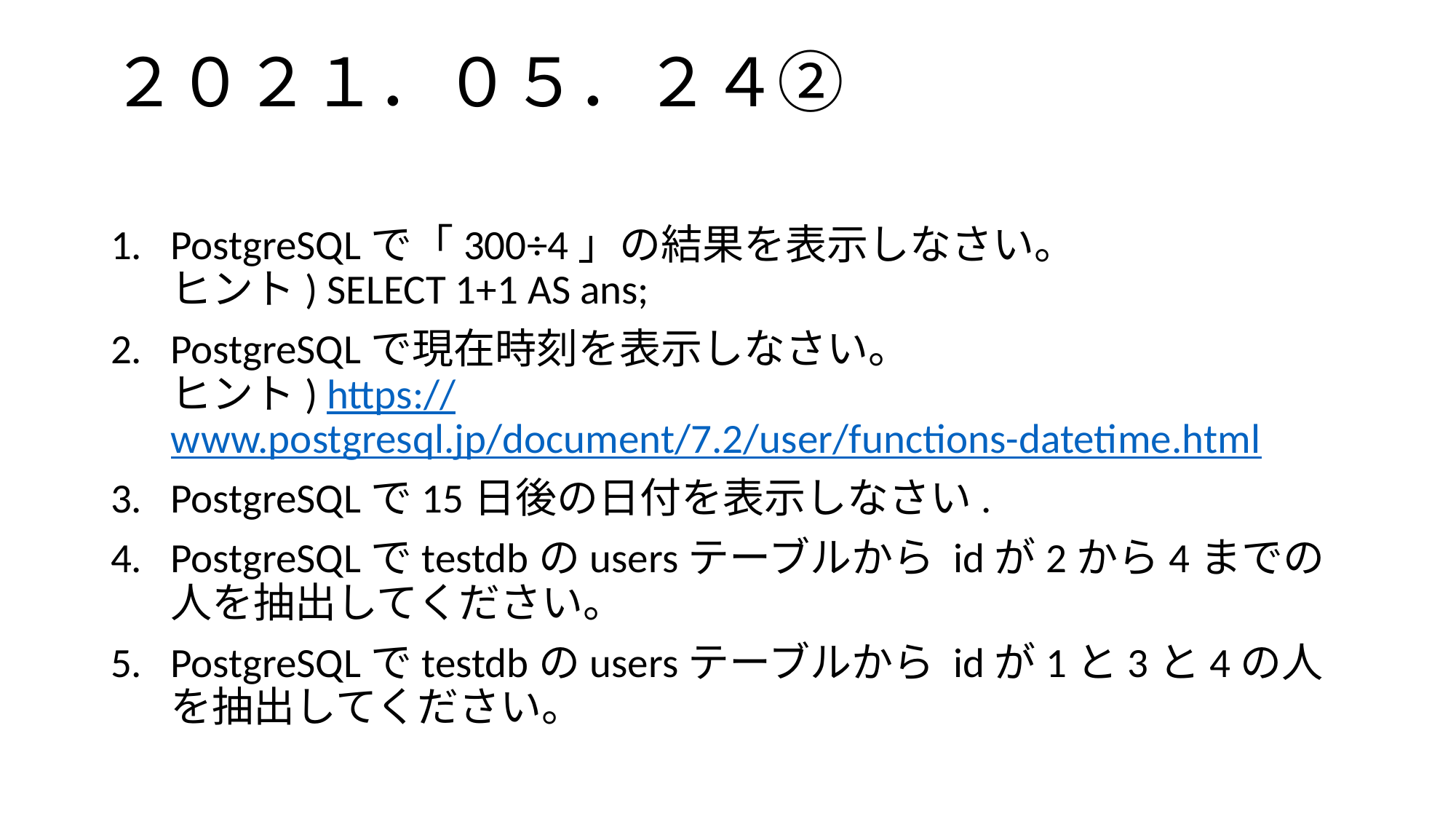

２０２１．０５．２４②
PostgreSQLで「300÷4」の結果を表示しなさい。
ヒント) SELECT 1+1 AS ans;
PostgreSQLで現在時刻を表示しなさい。
ヒント) https://www.postgresql.jp/document/7.2/user/functions-datetime.html
PostgreSQLで15日後の日付を表示しなさい.
PostgreSQLでtestdbのusersテーブルから idが2から4までの人を抽出してください。
PostgreSQLでtestdbのusersテーブルから idが1と3と4の人を抽出してください。